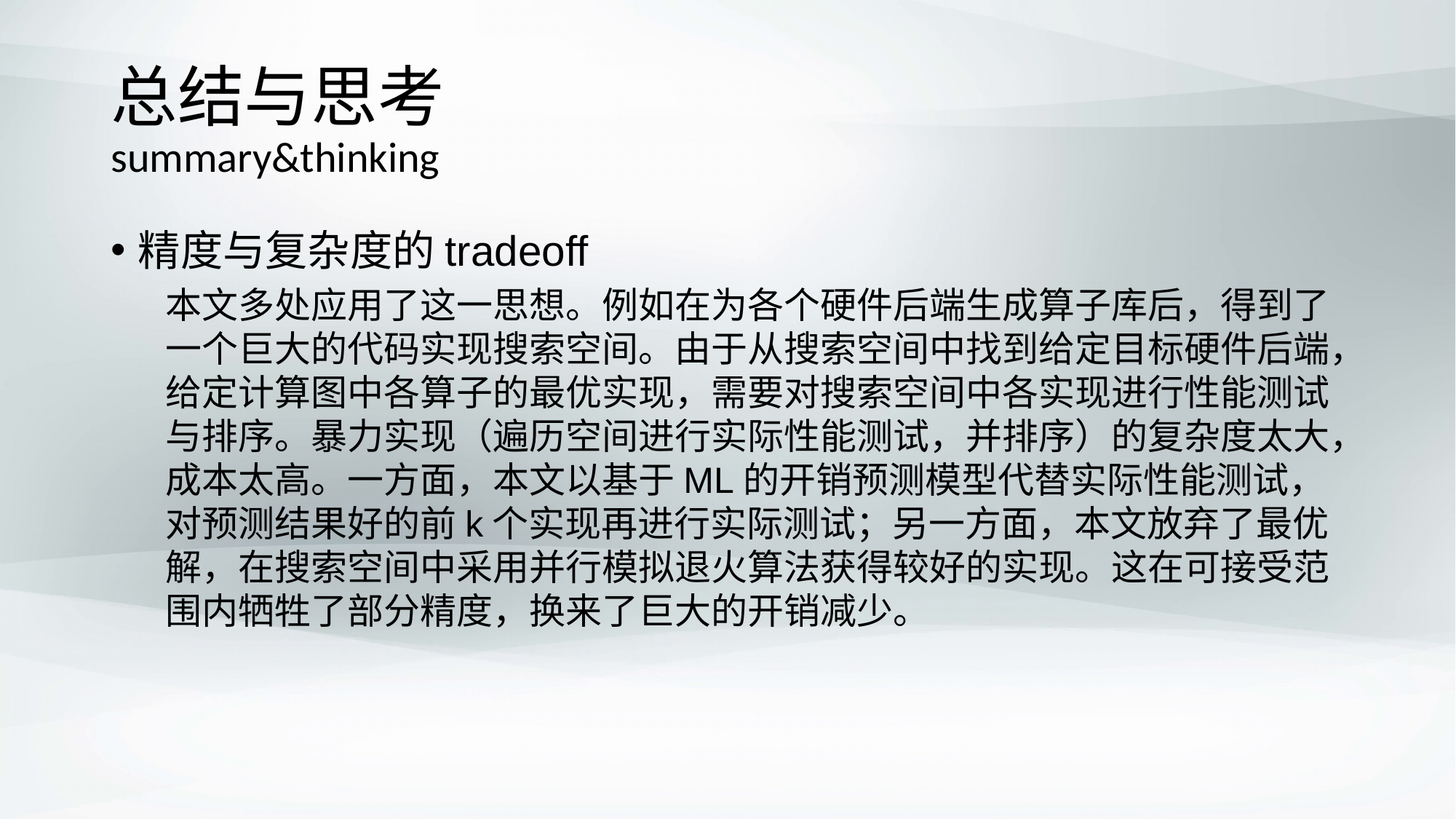

# 总结与思考 summary&thinking
精度与复杂度的tradeoff
本文多处应用了这一思想。例如在为各个硬件后端生成算子库后，得到了一个巨大的代码实现搜索空间。由于从搜索空间中找到给定目标硬件后端，给定计算图中各算子的最优实现，需要对搜索空间中各实现进行性能测试与排序。暴力实现（遍历空间进行实际性能测试，并排序）的复杂度太大，成本太高。一方面，本文以基于ML的开销预测模型代替实际性能测试，对预测结果好的前k个实现再进行实际测试；另一方面，本文放弃了最优解，在搜索空间中采用并行模拟退火算法获得较好的实现。这在可接受范围内牺牲了部分精度，换来了巨大的开销减少。